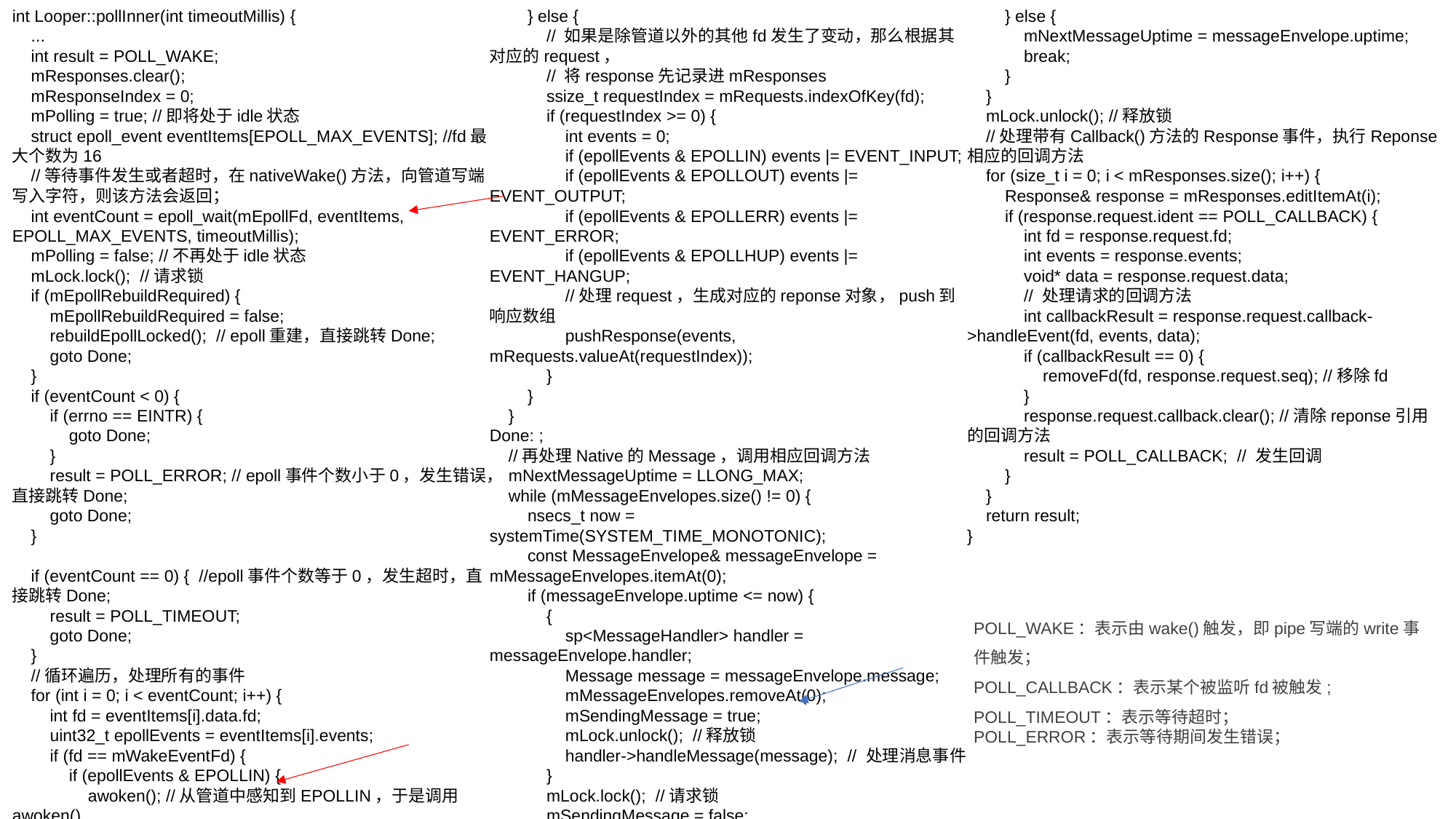

int Looper::pollInner(int timeoutMillis) {
    ...
    int result = POLL_WAKE;
    mResponses.clear();
    mResponseIndex = 0;
    mPolling = true; //即将处于idle状态
    struct epoll_event eventItems[EPOLL_MAX_EVENTS]; //fd最大个数为16
    //等待事件发生或者超时，在nativeWake()方法，向管道写端写入字符，则该方法会返回；
    int eventCount = epoll_wait(mEpollFd, eventItems, EPOLL_MAX_EVENTS, timeoutMillis);
    mPolling = false; //不再处于idle状态
    mLock.lock();  //请求锁
    if (mEpollRebuildRequired) {
        mEpollRebuildRequired = false;
        rebuildEpollLocked();  // epoll重建，直接跳转Done;
        goto Done;
    }
    if (eventCount < 0) {
        if (errno == EINTR) {
            goto Done;
        }
        result = POLL_ERROR; // epoll事件个数小于0，发生错误，直接跳转Done;
        goto Done;
    }

    if (eventCount == 0) {  //epoll事件个数等于0，发生超时，直接跳转Done;
        result = POLL_TIMEOUT;
        goto Done;
    }
    //循环遍历，处理所有的事件
    for (int i = 0; i < eventCount; i++) {
        int fd = eventItems[i].data.fd;
        uint32_t epollEvents = eventItems[i].events;
        if (fd == mWakeEventFd) {
            if (epollEvents & EPOLLIN) {
                awoken(); //从管道中感知到EPOLLIN，于是调用awoken()
            }
        } else {
            // 如果是除管道以外的其他fd发生了变动，那么根据其对应的request，
            // 将response先记录进mResponses
            ssize_t requestIndex = mRequests.indexOfKey(fd);
            if (requestIndex >= 0) {
                int events = 0;
                if (epollEvents & EPOLLIN) events |= EVENT_INPUT;
                if (epollEvents & EPOLLOUT) events |= EVENT_OUTPUT;
                if (epollEvents & EPOLLERR) events |= EVENT_ERROR;
                if (epollEvents & EPOLLHUP) events |= EVENT_HANGUP;
                //处理request，生成对应的reponse对象，push到响应数组
                pushResponse(events, mRequests.valueAt(requestIndex));
            }
        }
    }
Done: ;
    //再处理Native的Message，调用相应回调方法
    mNextMessageUptime = LLONG_MAX;
    while (mMessageEnvelopes.size() != 0) {
        nsecs_t now = systemTime(SYSTEM_TIME_MONOTONIC);
        const MessageEnvelope& messageEnvelope = mMessageEnvelopes.itemAt(0);
        if (messageEnvelope.uptime <= now) {
            {
                sp<MessageHandler> handler = messageEnvelope.handler;
                Message message = messageEnvelope.message;
                mMessageEnvelopes.removeAt(0);
                mSendingMessage = true;
                mLock.unlock();  //释放锁
                handler->handleMessage(message);  // 处理消息事件
            }
            mLock.lock();  //请求锁
            mSendingMessage = false;
            result = POLL_CALLBACK; // 发生回调
        } else {
            mNextMessageUptime = messageEnvelope.uptime;
            break;
        }
    }
    mLock.unlock(); //释放锁
    //处理带有Callback()方法的Response事件，执行Reponse相应的回调方法
    for (size_t i = 0; i < mResponses.size(); i++) {
        Response& response = mResponses.editItemAt(i);
        if (response.request.ident == POLL_CALLBACK) {
            int fd = response.request.fd;
            int events = response.events;
            void* data = response.request.data;
            // 处理请求的回调方法
            int callbackResult = response.request.callback->handleEvent(fd, events, data);
            if (callbackResult == 0) {
                removeFd(fd, response.request.seq); //移除fd
            }
            response.request.callback.clear(); //清除reponse引用的回调方法
            result = POLL_CALLBACK;  // 发生回调
        }
    }
    return result;
}
POLL_WAKE：表示由wake()触发，即pipe写端的write事件触发；
POLL_CALLBACK：表示某个被监听fd被触发;
POLL_TIMEOUT：表示等待超时；
POLL_ERROR：表示等待期间发生错误；